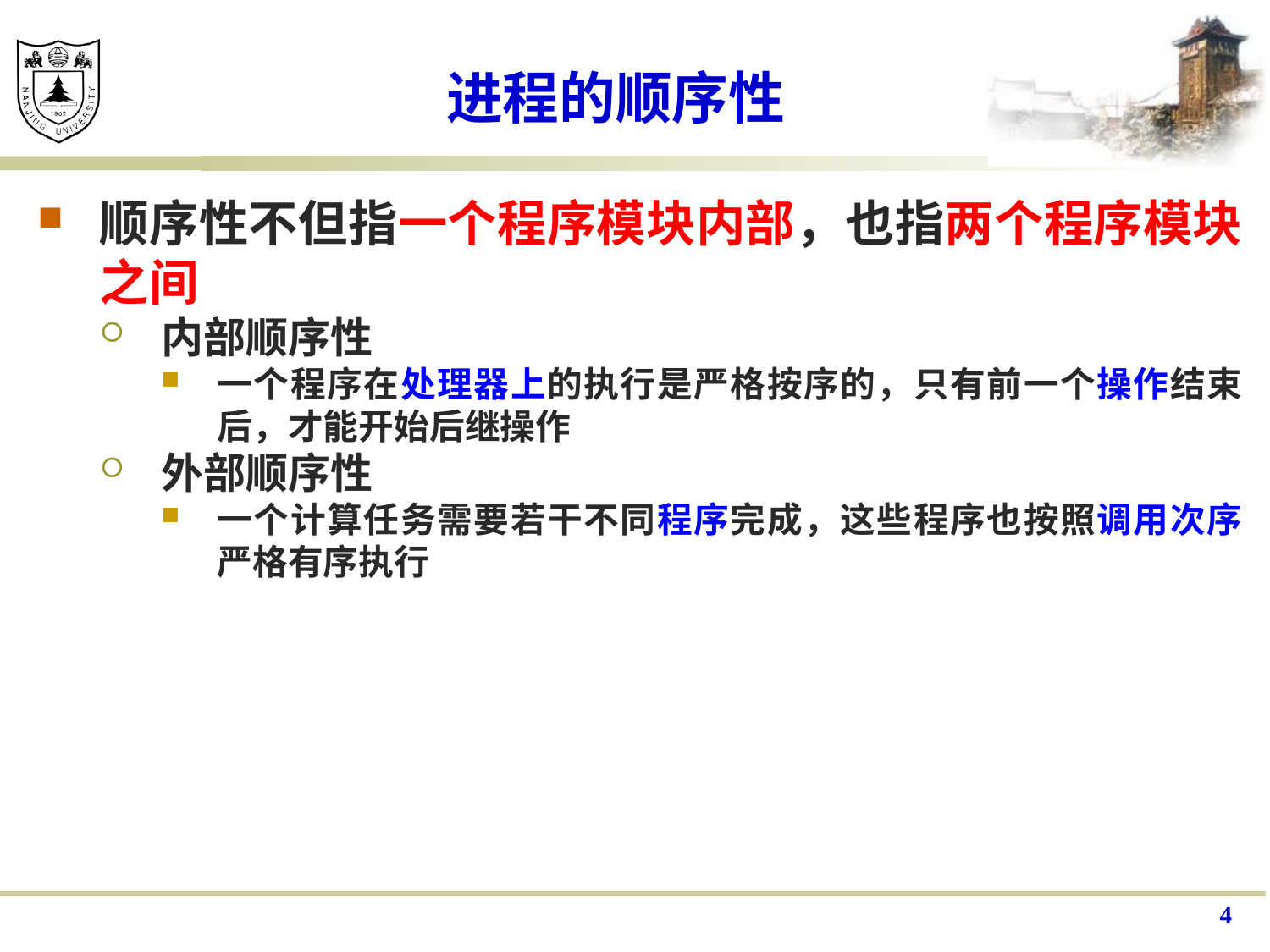

# 进程的顺序性
顺序性不但指一个程序模块内部，也指两个程序模块之间
内部顺序性
一个程序在处理器上的执行是严格按序的，只有前一个操作结束后，才能开始后继操作
外部顺序性
一个计算任务需要若干不同程序完成，这些程序也按照调用次序严格有序执行
4